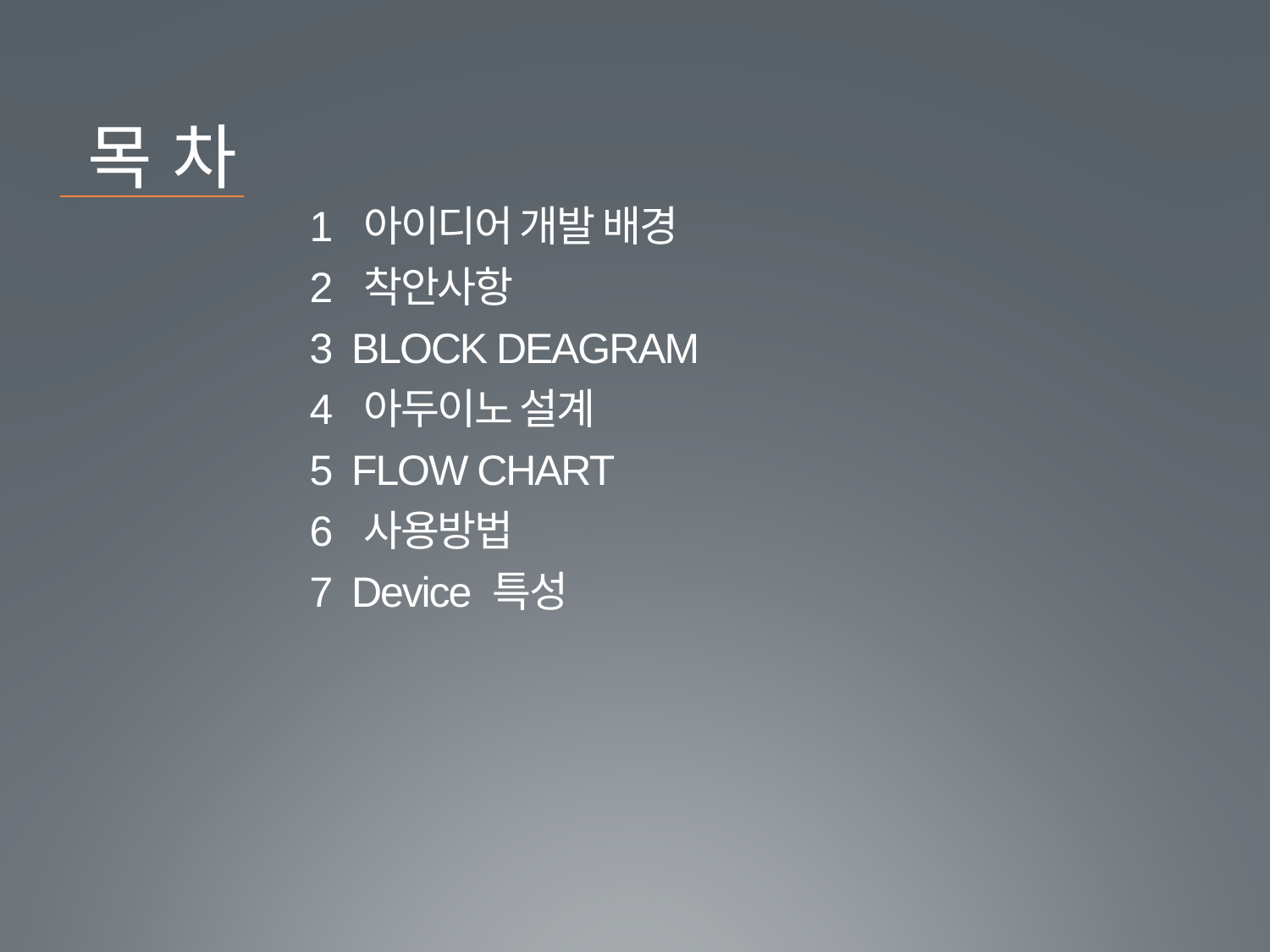

목 차
1  아이디어 개발 배경
2  착안사항
3  BLOCK DEAGRAM
4  아두이노 설계
5  FLOW CHART
6  사용방법
7  Device 특성